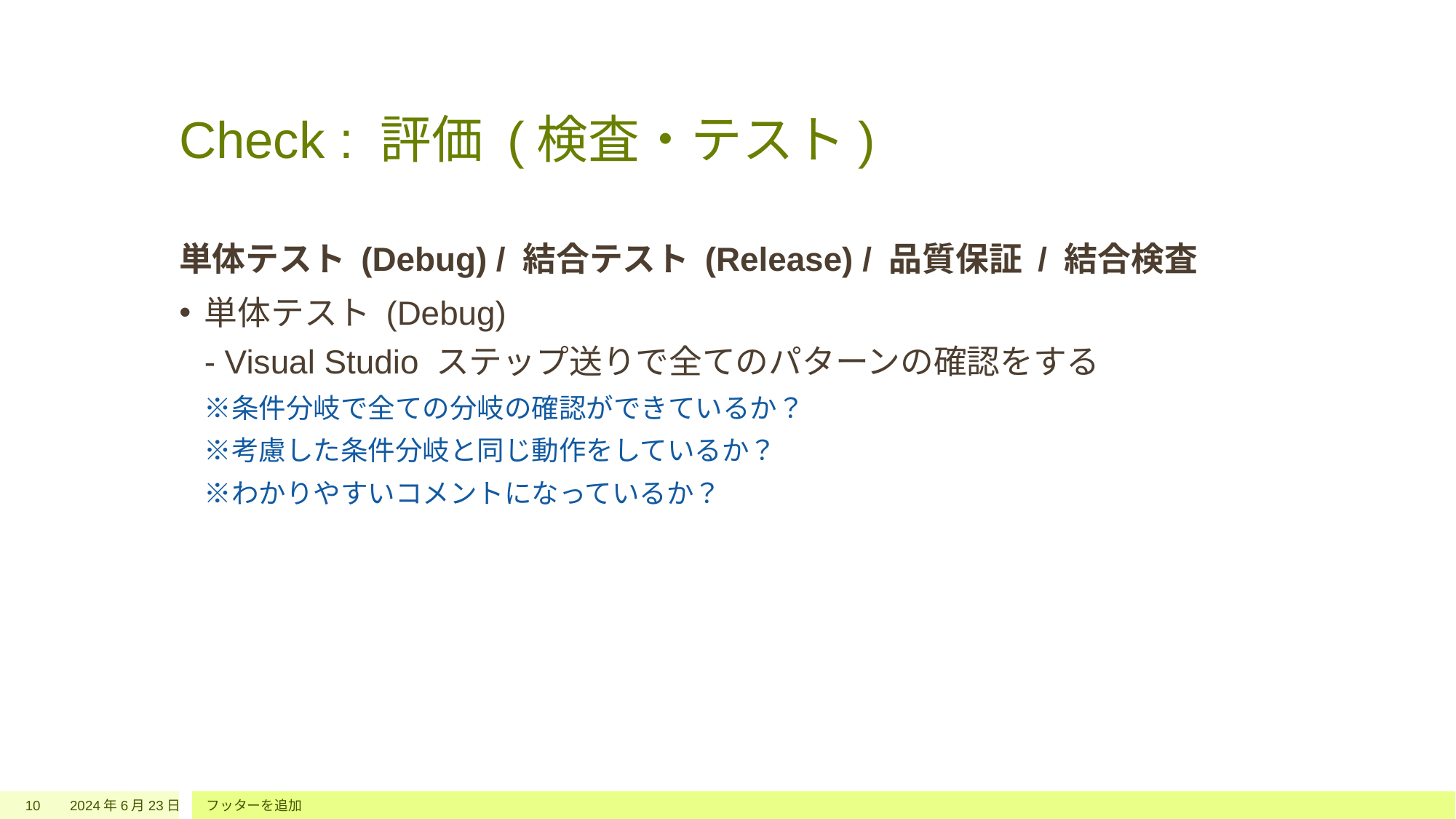

# Check : 評価 (検査・テスト)
単体テスト (Debug) / 結合テスト (Release) / 品質保証 / 結合検査
単体テスト (Debug)
- Visual Studio ステップ送りで全てのパターンの確認をする
※条件分岐で全ての分岐の確認ができているか？
※考慮した条件分岐と同じ動作をしているか？
※わかりやすいコメントになっているか？

10
2024年6月23日
フッターを追加